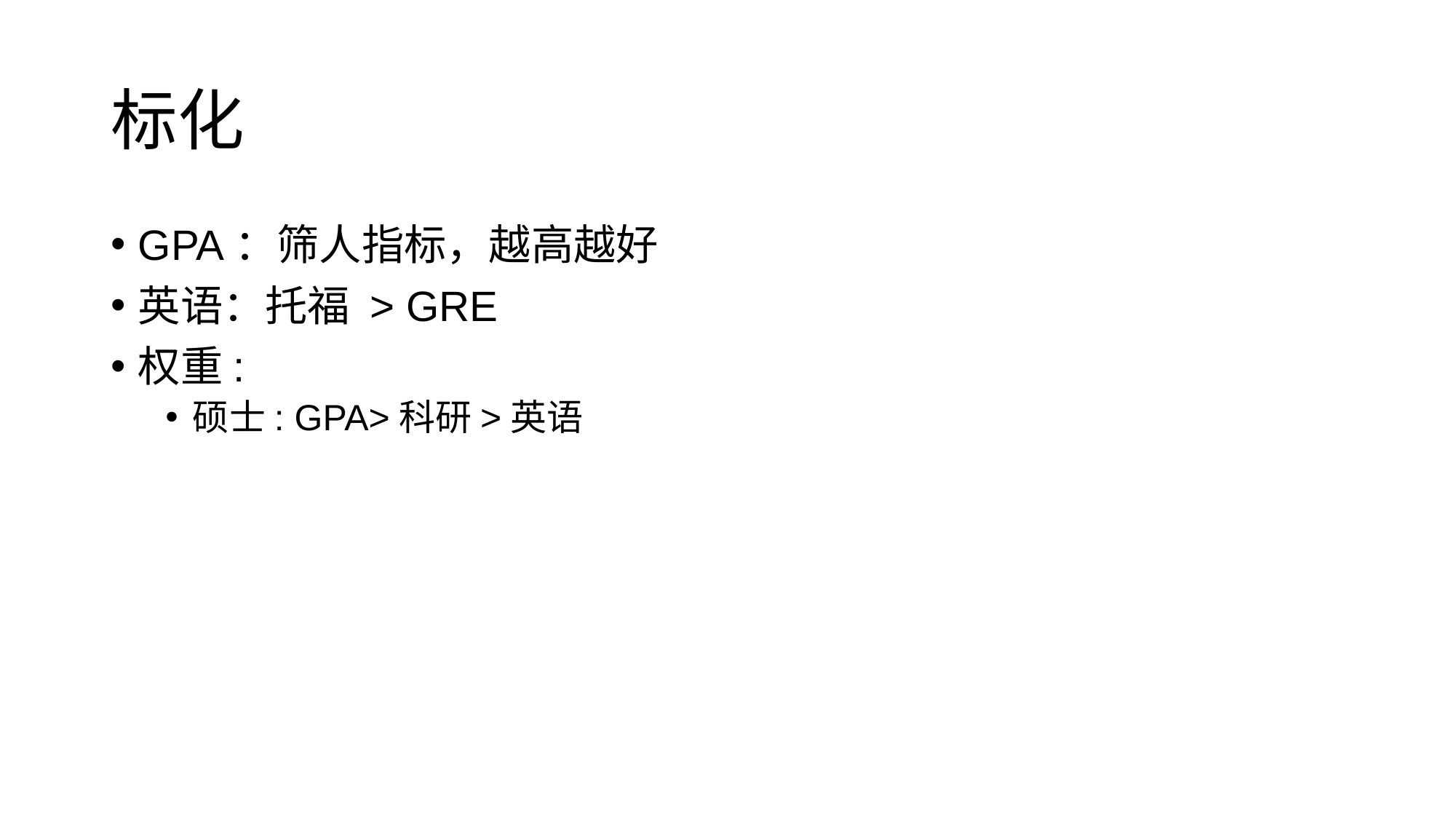

# 标化
GPA：筛人指标，越高越好
英语：托福 > GRE
权重:
硕士: GPA>科研>英语